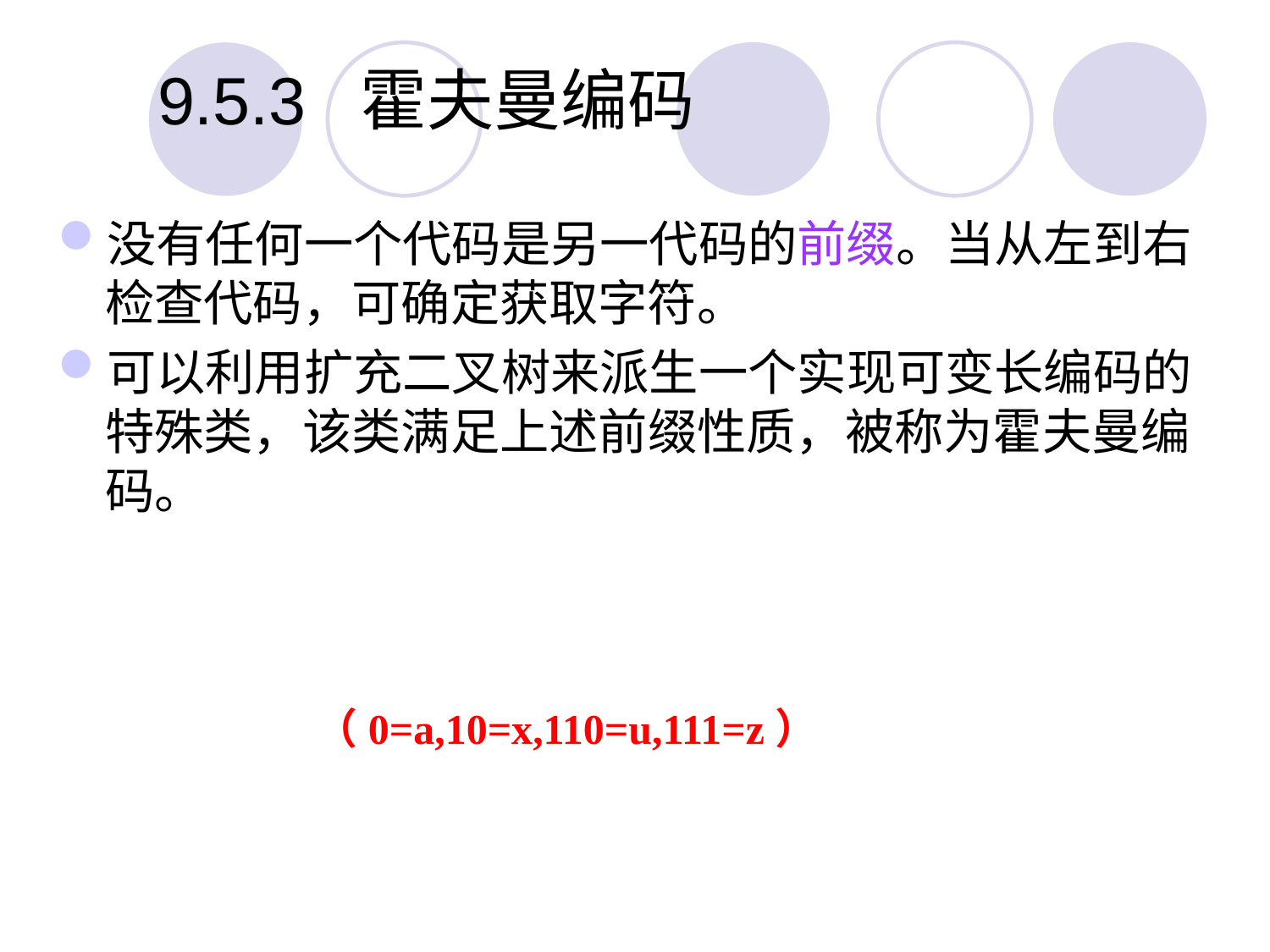

9.5.3  霍夫曼编码
46

没有任何一个代码是另一代码的前缀。当从左到右检查代码，可确定获取字符。
可以利用扩充二叉树来派生一个实现可变长编码的特殊类，该类满足上述前缀性质，被称为霍夫曼编码。
（0=a,10=x,110=u,111=z）